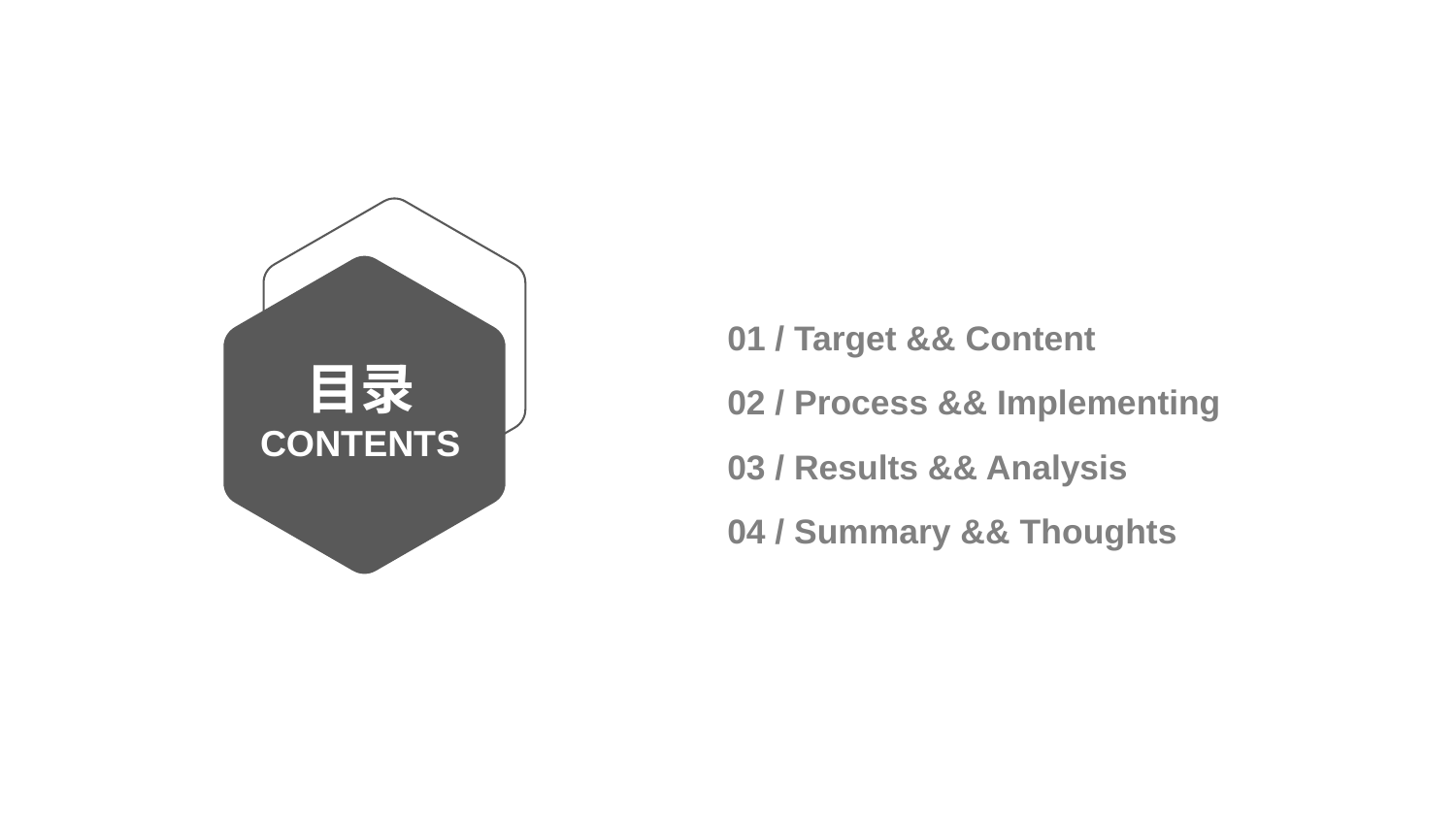

01 / Target && Content
目录
CONTENTS
02 / Process && Implementing
03 / Results && Analysis
04 / Summary && Thoughts